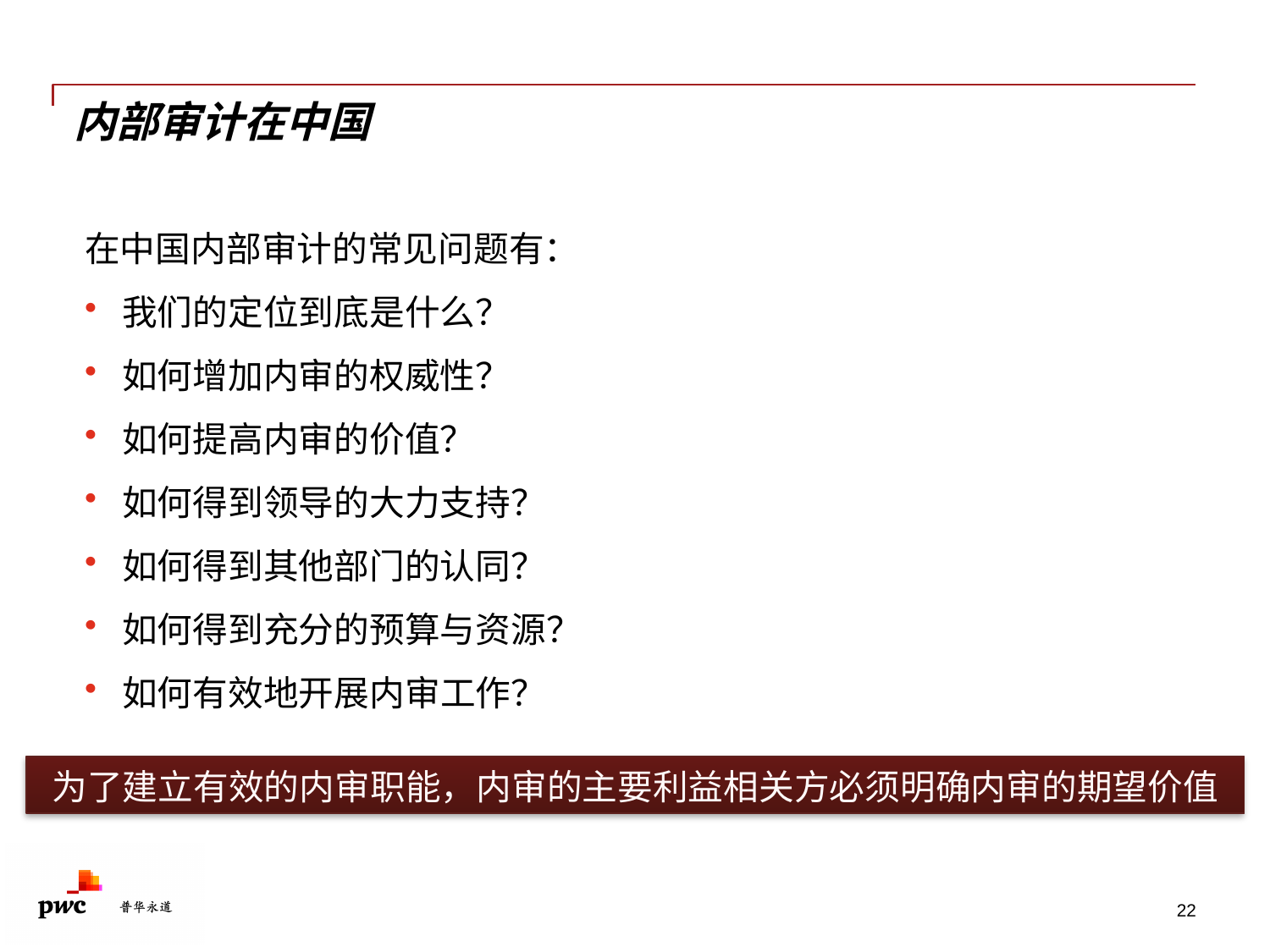

# 内部审计在中国
在中国内部审计的常见问题有：
我们的定位到底是什么？
如何增加内审的权威性？
如何提高内审的价值？
如何得到领导的大力支持？
如何得到其他部门的认同？
如何得到充分的预算与资源？
如何有效地开展内审工作？
为了建立有效的内审职能，内审的主要利益相关方必须明确内审的期望价值
22